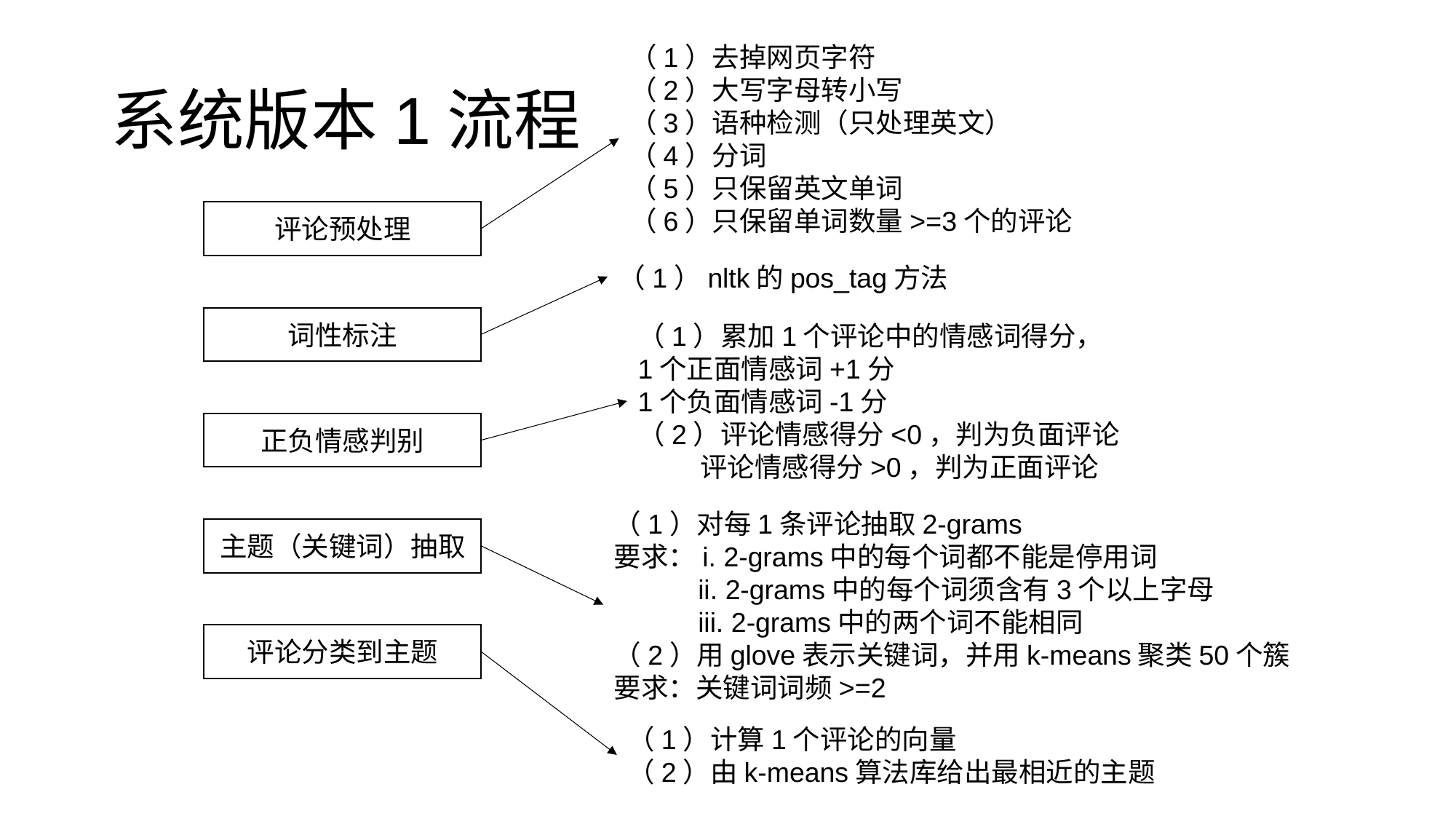

（1）去掉网页字符
（2）大写字母转小写
（3）语种检测（只处理英文）
（4）分词
（5）只保留英文单词
（6）只保留单词数量>=3个的评论
# 系统版本1流程
评论预处理
（1）nltk的pos_tag方法
词性标注
（1）累加1个评论中的情感词得分，
1个正面情感词+1分
1个负面情感词-1分
（2）评论情感得分<0，判为负面评论
         评论情感得分>0，判为正面评论
正负情感判别
（1）对每1条评论抽取2-grams
要求：i. 2-grams中的每个词都不能是停用词
           ii. 2-grams中的每个词须含有3个以上字母
           iii. 2-grams中的两个词不能相同
（2）用glove表示关键词，并用k-means聚类50个簇
要求：关键词词频>=2
主题（关键词）抽取
评论分类到主题
（1）计算1个评论的向量
（2）由k-means算法库给出最相近的主题